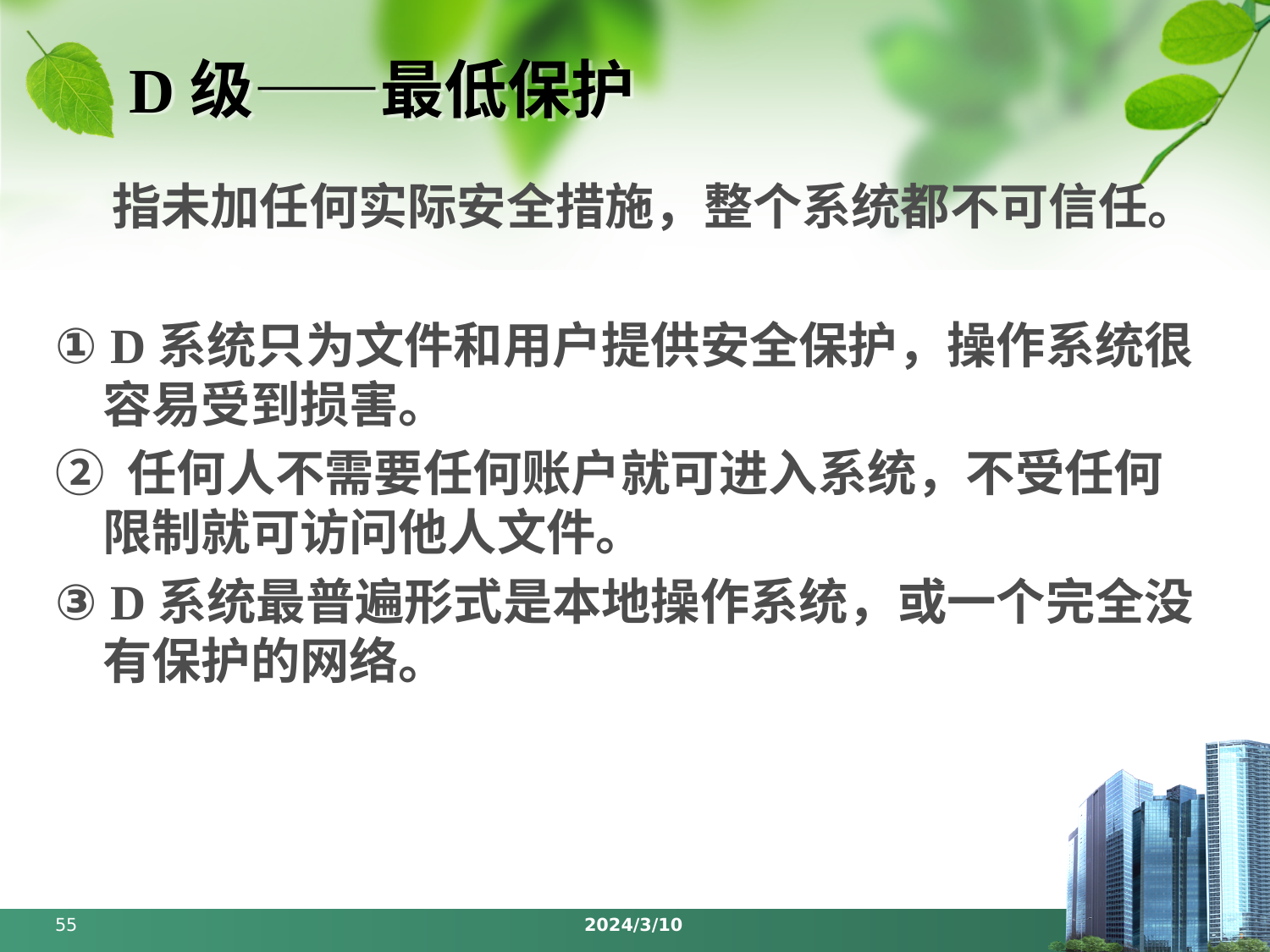

# D级——最低保护
    指未加任何实际安全措施，整个系统都不可信任。

① D系统只为文件和用户提供安全保护，操作系统很容易受到损害。
② 任何人不需要任何账户就可进入系统，不受任何限制就可访问他人文件。
③ D系统最普遍形式是本地操作系统，或一个完全没有保护的网络。
55
2024/3/10